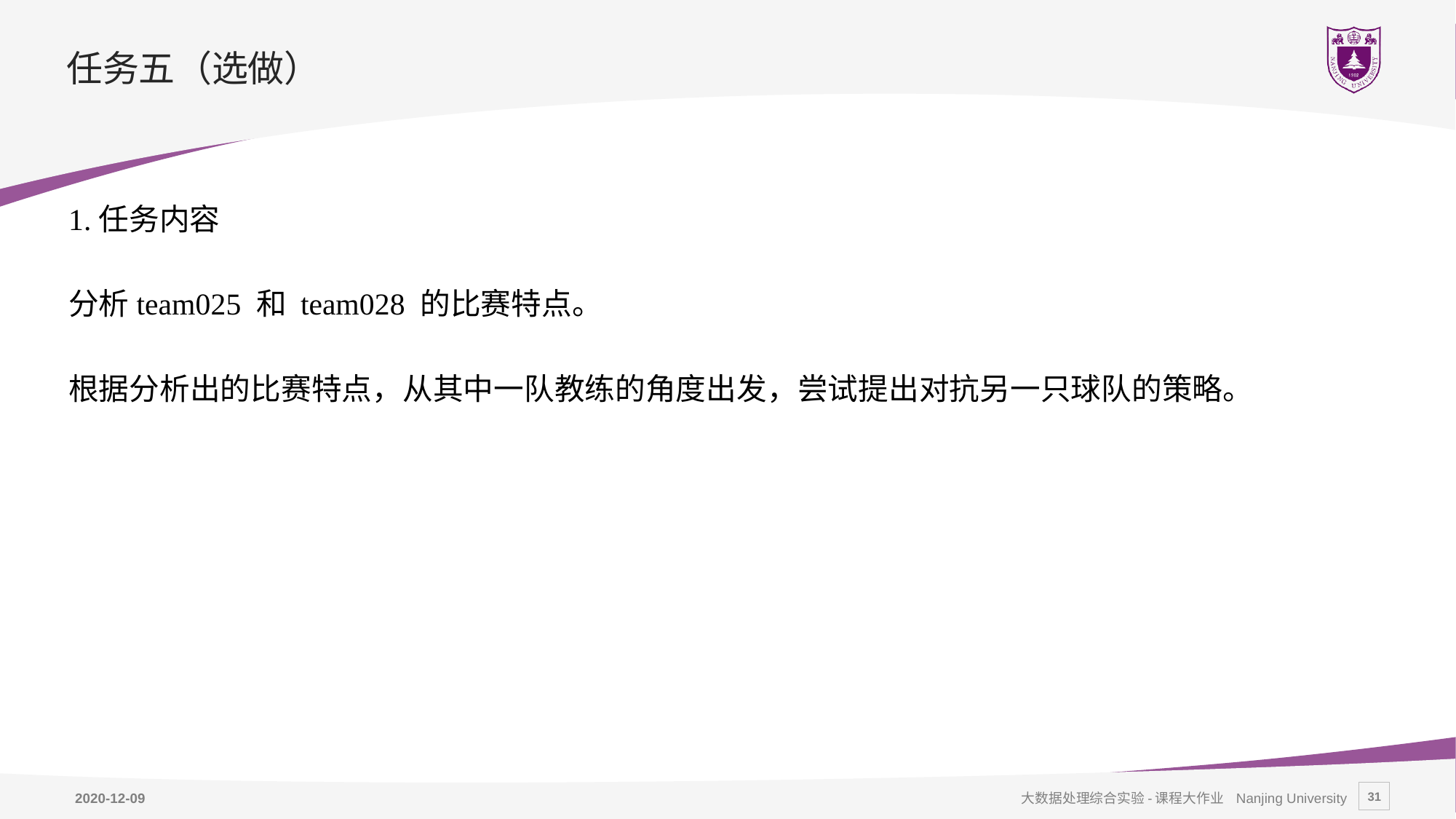

# 任务五（选做）
1.任务内容

分析team025 和 team028 的比赛特点。

根据分析出的比赛特点，从其中一队教练的角度出发，尝试提出对抗另一只球队的策略。